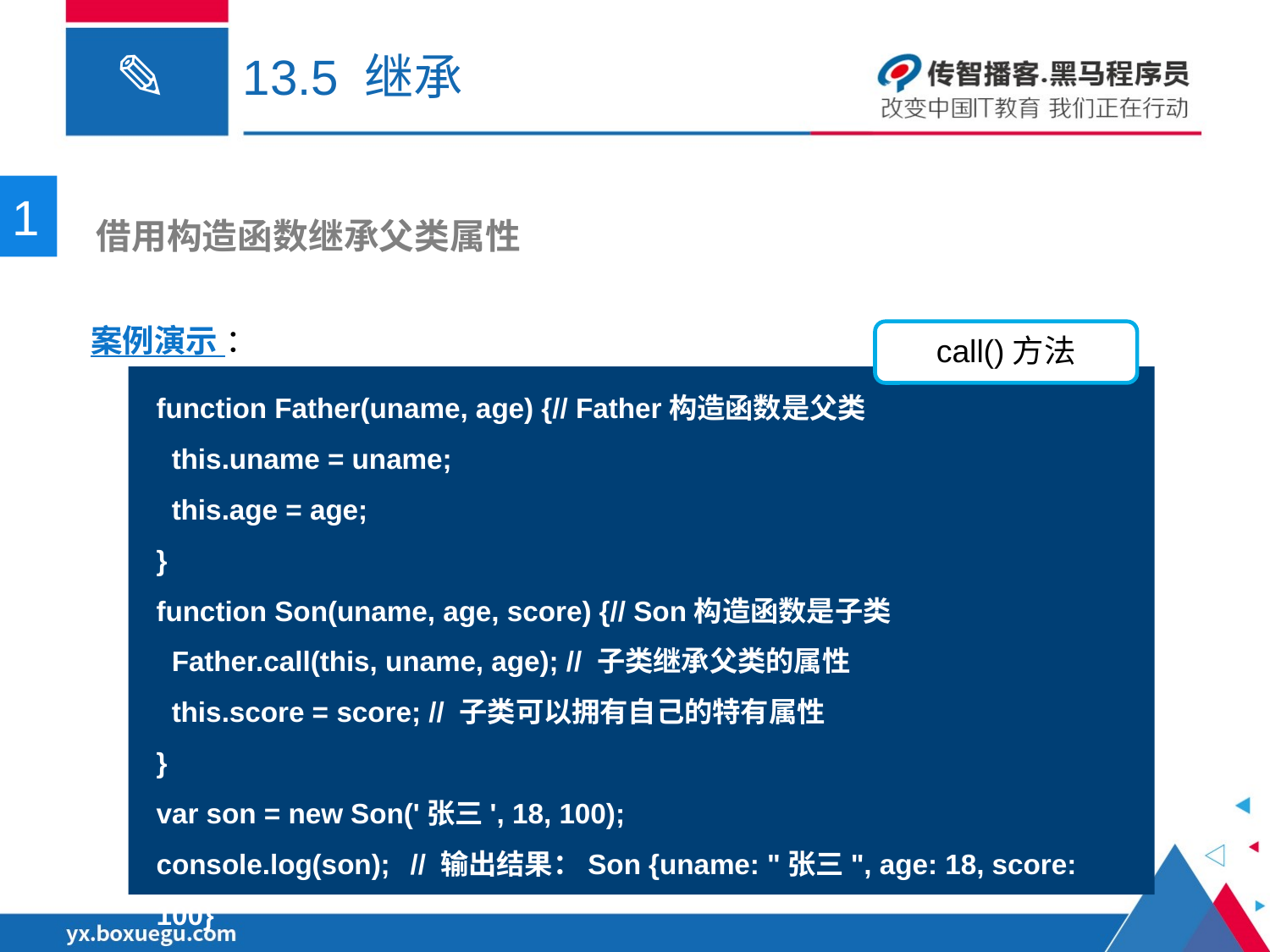

# 13.5 继承

1
  借用构造函数继承父类属性
案例演示 ：
call()方法

function Father(uname, age) {// Father构造函数是父类
  this.uname = uname;
  this.age = age;
}
function Son(uname, age, score) {// Son构造函数是子类
  Father.call(this, uname, age); // 子类继承父类的属性
  this.score = score; // 子类可以拥有自己的特有属性
}
var son = new Son('张三', 18, 100);
console.log(son);	// 输出结果：Son {uname: "张三", age: 18, score: 100}